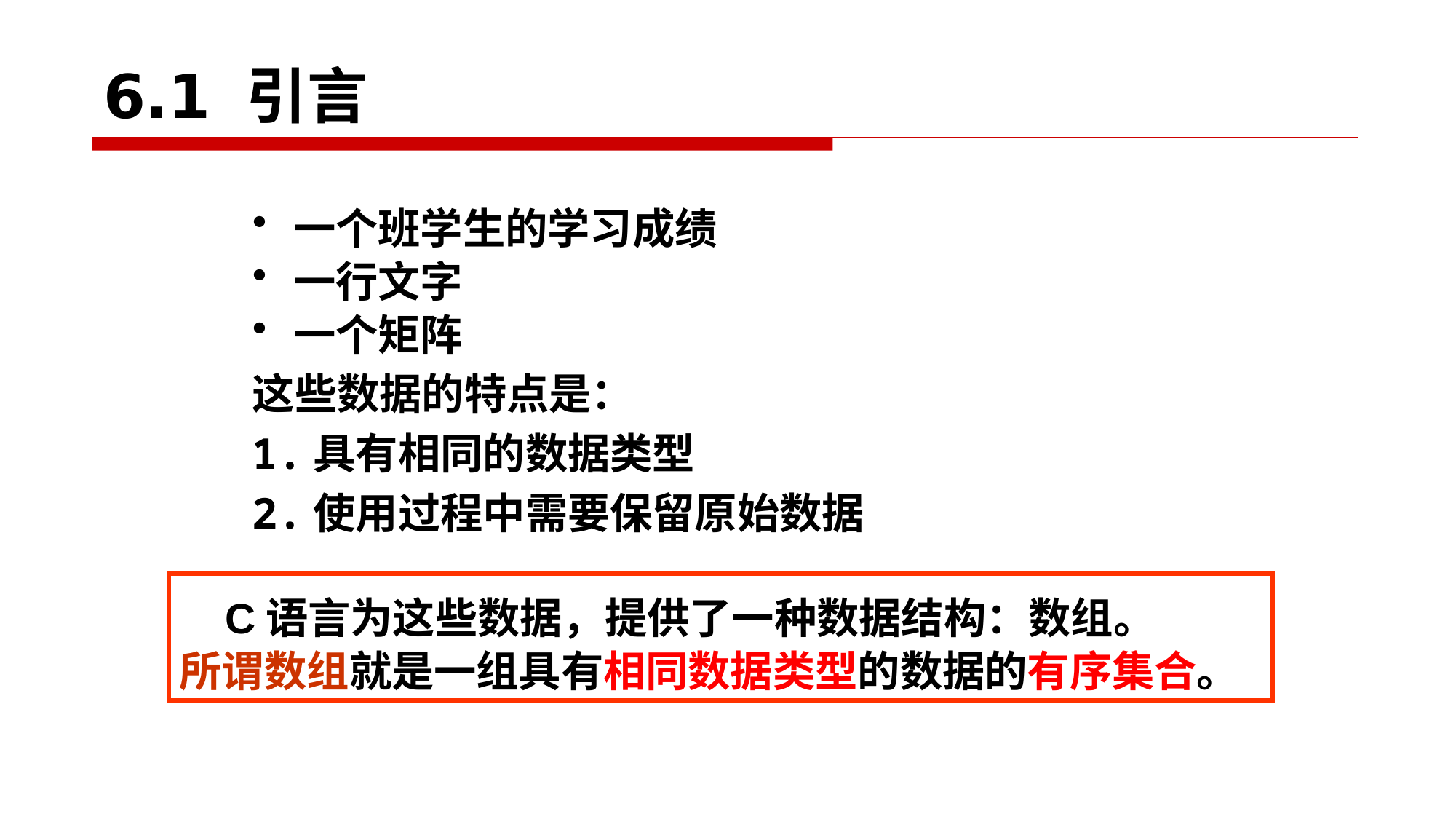

5
# 6.1 引言
一个班学生的学习成绩
一行文字
一个矩阵
这些数据的特点是：
1.具有相同的数据类型
2.使用过程中需要保留原始数据
   C语言为这些数据，提供了一种数据结构：数组。
所谓数组就是一组具有相同数据类型的数据的有序集合。